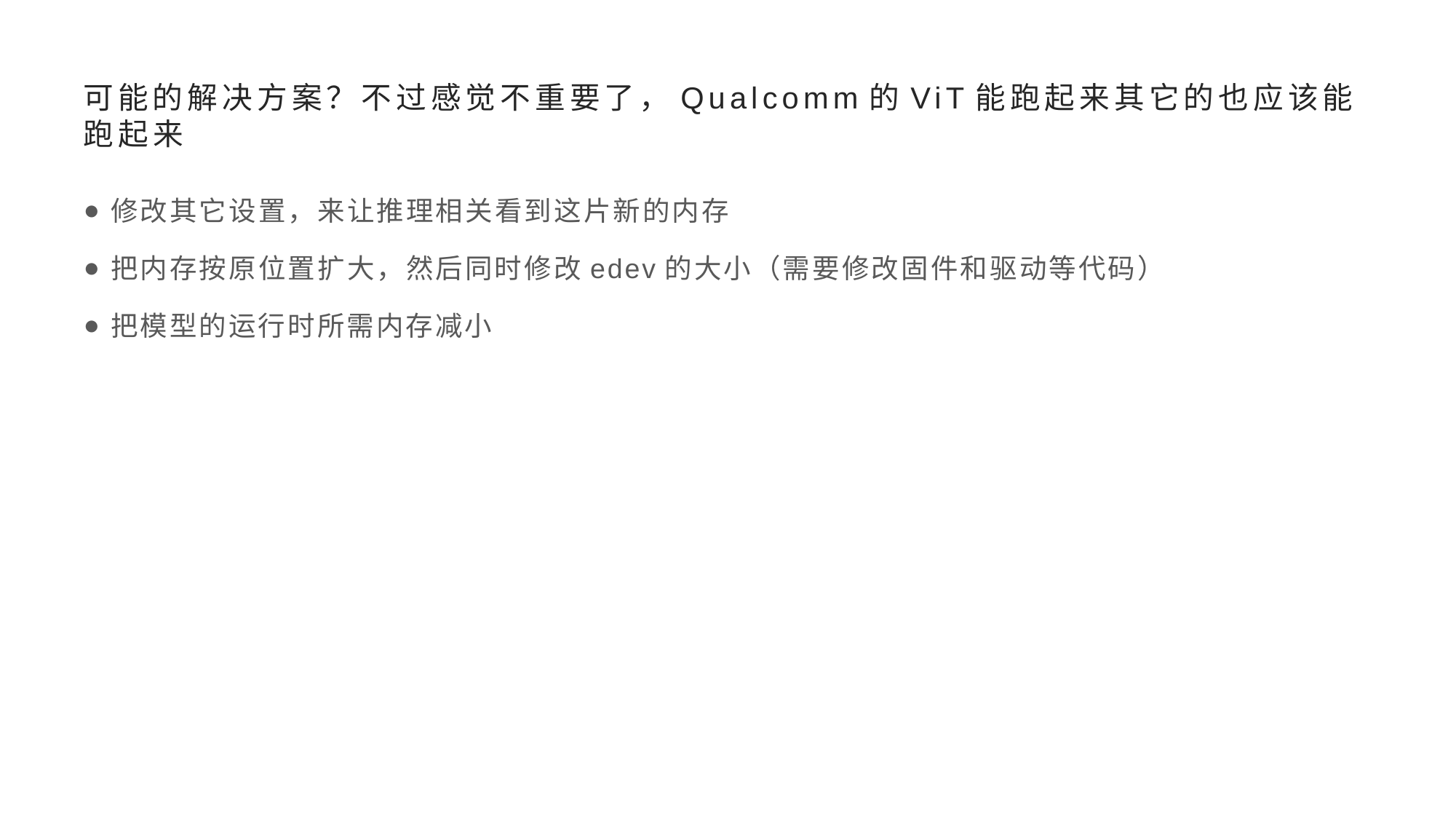

# 可能的解决方案？不过感觉不重要了，Qualcomm的ViT能跑起来其它的也应该能跑起来
修改其它设置，来让推理相关看到这片新的内存
把内存按原位置扩大，然后同时修改edev的大小（需要修改固件和驱动等代码）
把模型的运行时所需内存减小